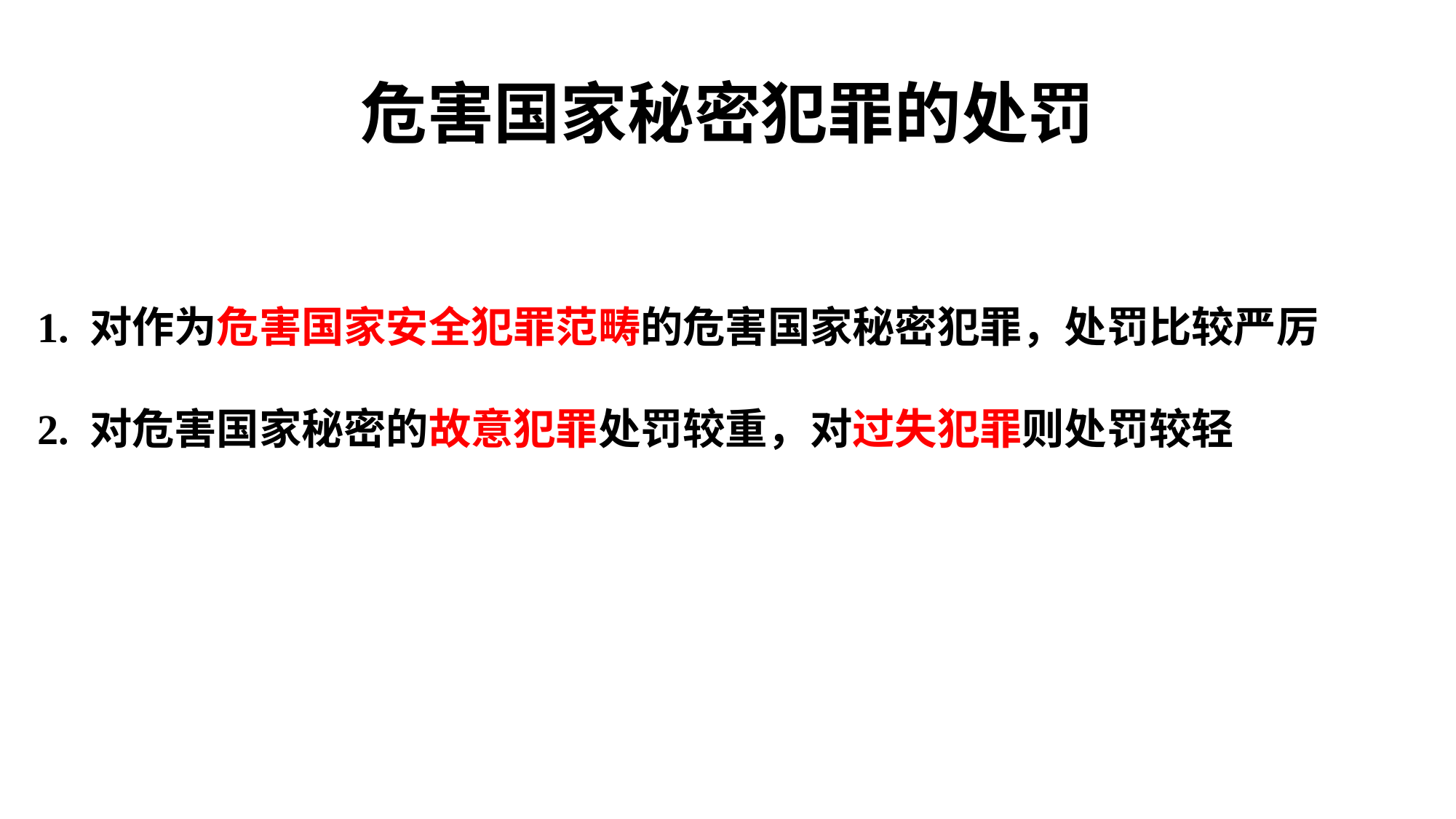

# 危害国家秘密犯罪的处罚
1. 对作为危害国家安全犯罪范畴的危害国家秘密犯罪，处罚比较严厉
2. 对危害国家秘密的故意犯罪处罚较重，对过失犯罪则处罚较轻